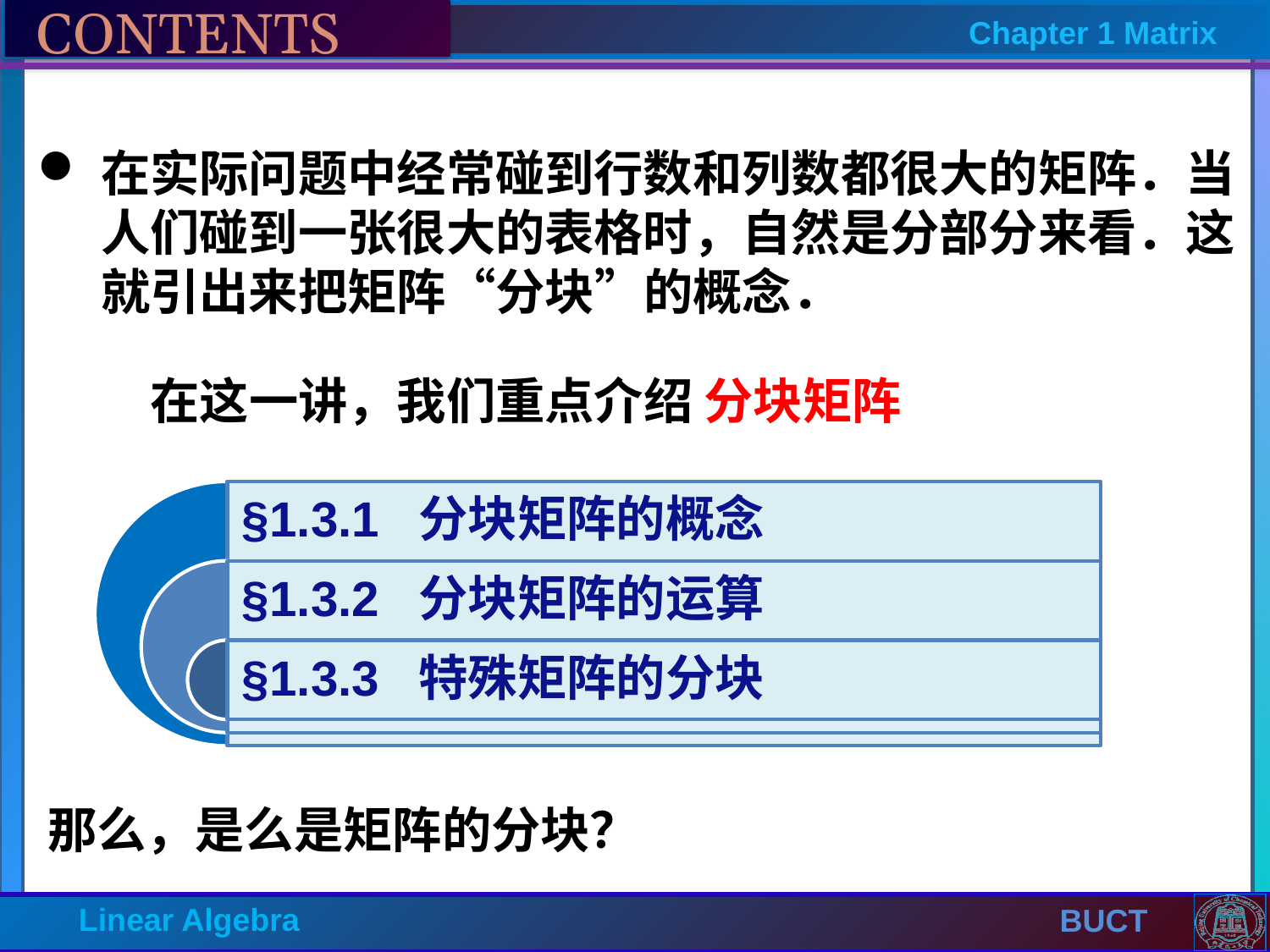

CONTENTS
在实际问题中经常碰到行数和列数都很大的矩阵．当人们碰到一张很大的表格时，自然是分部分来看．这就引出来把矩阵“分块”的概念．
在这一讲，我们重点介绍 分块矩阵
§1.3.1  分块矩阵的概念
§1.3.2  分块矩阵的运算
§1.3.3  特殊矩阵的分块
那么，是么是矩阵的分块？